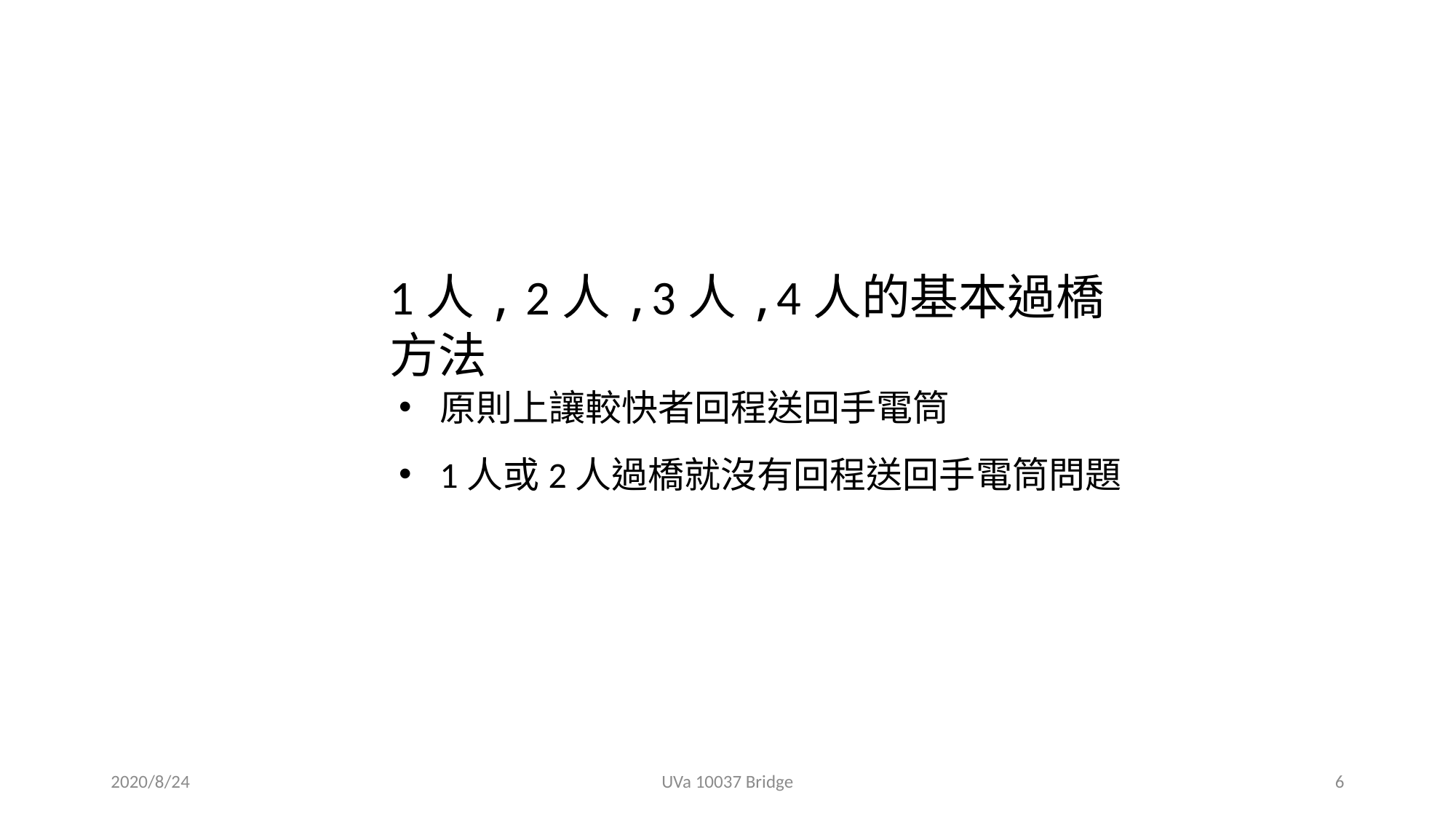

1人, 2人,3人,4人的基本過橋方法
原則上讓較快者回程送回手電筒
1人或2人過橋就沒有回程送回手電筒問題
2020/8/24
UVa 10037 Bridge
6